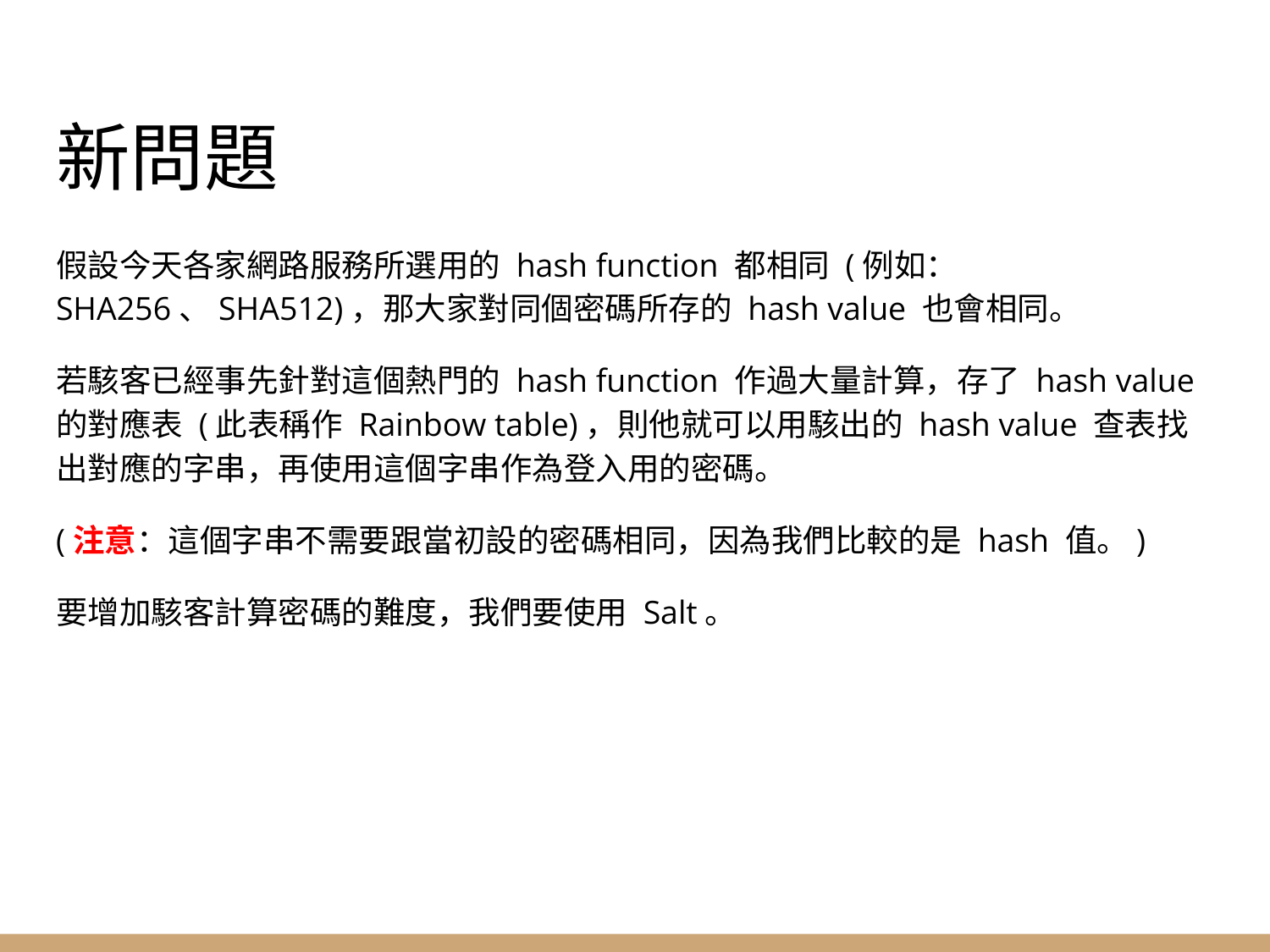

# 新問題
假設今天各家網路服務所選用的 hash function 都相同 (例如：SHA256、SHA512)，那大家對同個密碼所存的 hash value 也會相同。
若駭客已經事先針對這個熱門的 hash function 作過大量計算，存了 hash value 的對應表 (此表稱作 Rainbow table)，則他就可以用駭出的 hash value 查表找出對應的字串，再使用這個字串作為登入用的密碼。
(注意：這個字串不需要跟當初設的密碼相同，因為我們比較的是 hash 值。)
要增加駭客計算密碼的難度，我們要使用 Salt。